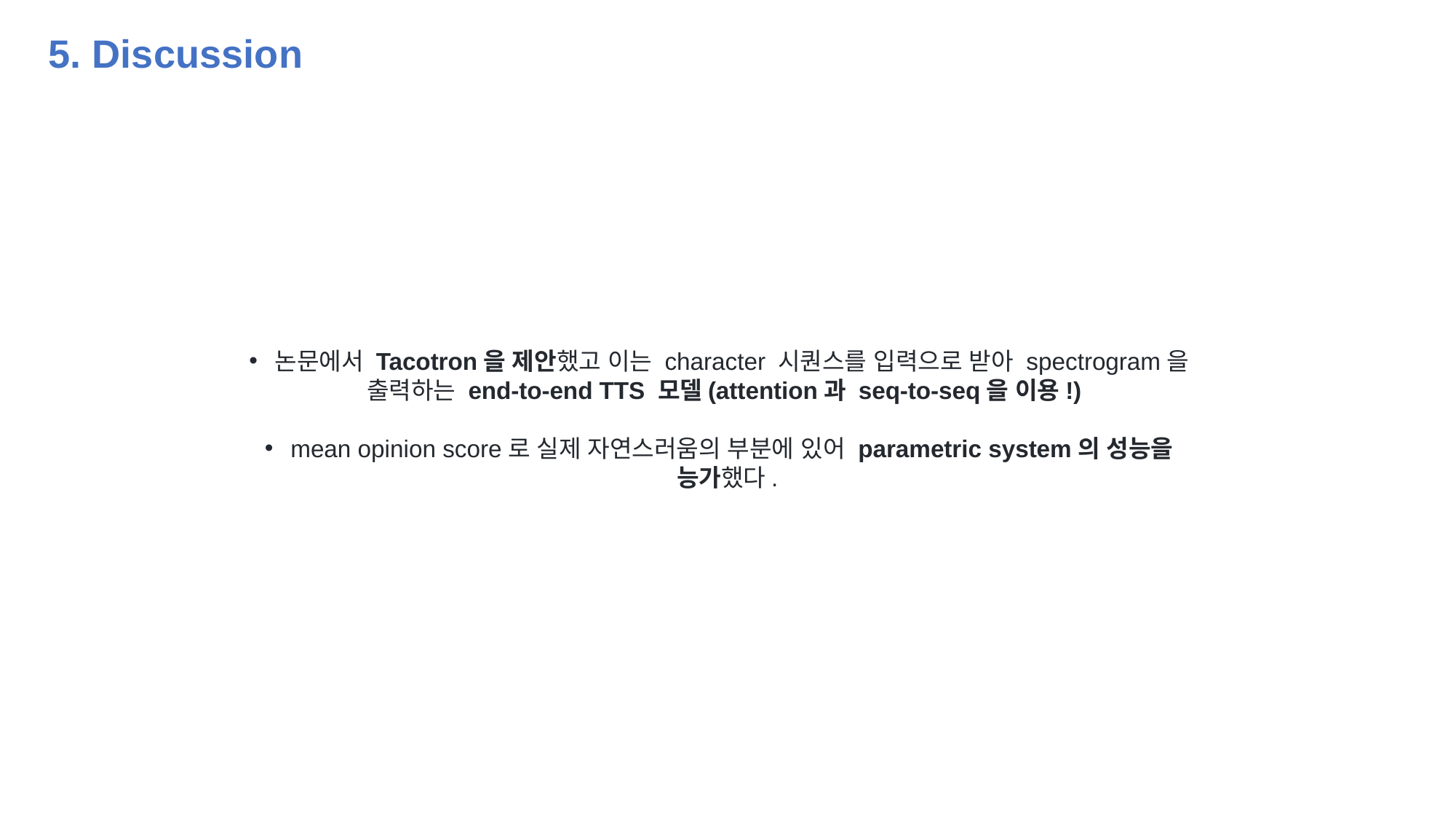

5. Discussion
논문에서 Tacotron을 제안했고 이는 character 시퀀스를 입력으로 받아 spectrogram을 출력하는 end-to-end TTS 모델(attention과 seq-to-seq을 이용!)

mean opinion score로 실제 자연스러움의 부분에 있어 parametric system의 성능을 능가했다.